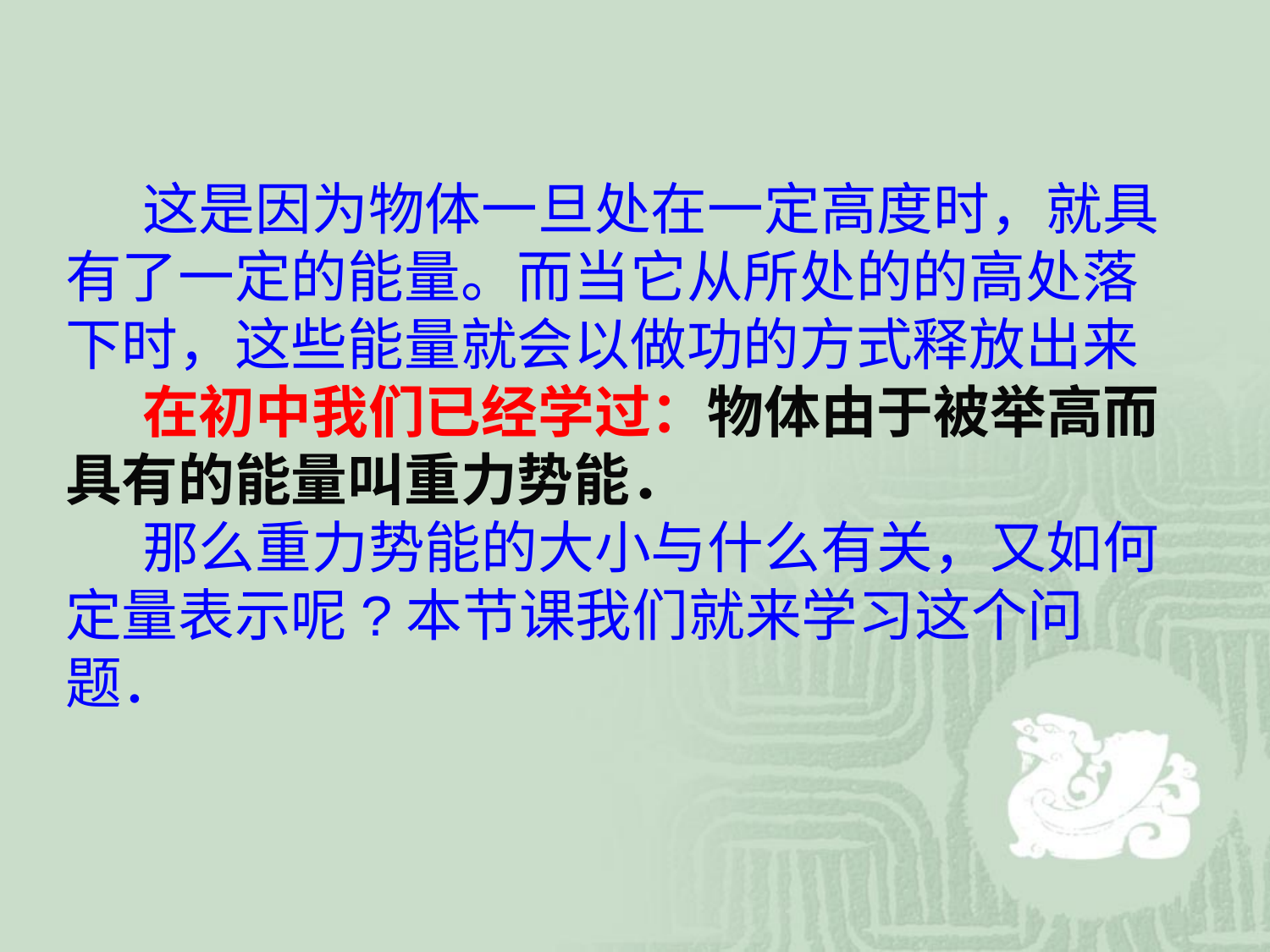

这是因为物体一旦处在一定高度时，就具有了一定的能量。而当它从所处的的高处落下时，这些能量就会以做功的方式释放出来
  在初中我们已经学过：物体由于被举高而具有的能量叫重力势能．
  那么重力势能的大小与什么有关，又如何定量表示呢?本节课我们就来学习这个问题．